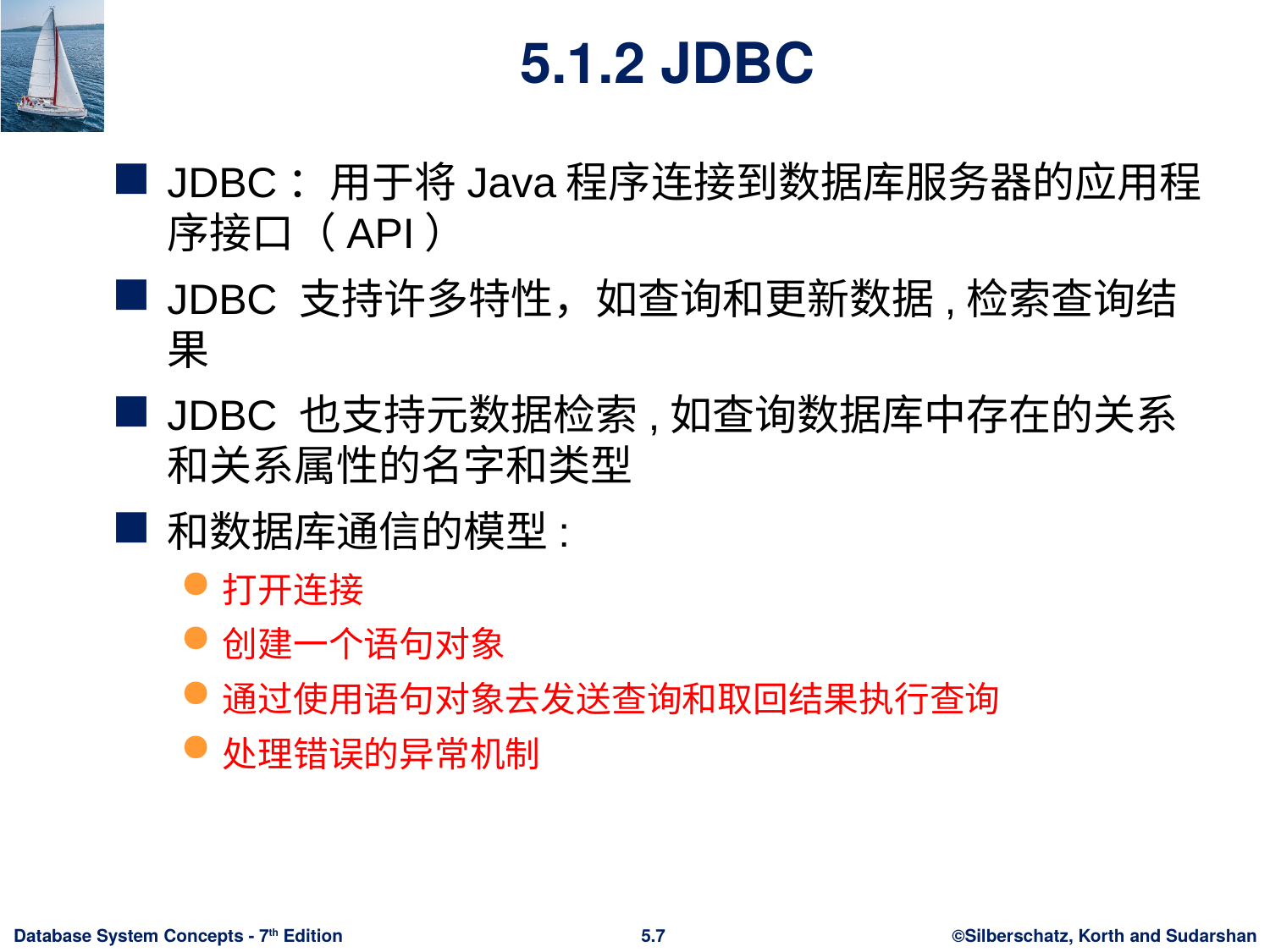

# 5.1.2 JDBC
JDBC：用于将Java程序连接到数据库服务器的应用程序接口（API）
JDBC 支持许多特性，如查询和更新数据,检索查询结果
JDBC 也支持元数据检索,如查询数据库中存在的关系和关系属性的名字和类型
和数据库通信的模型:
打开连接
创建一个语句对象
通过使用语句对象去发送查询和取回结果执行查询
处理错误的异常机制